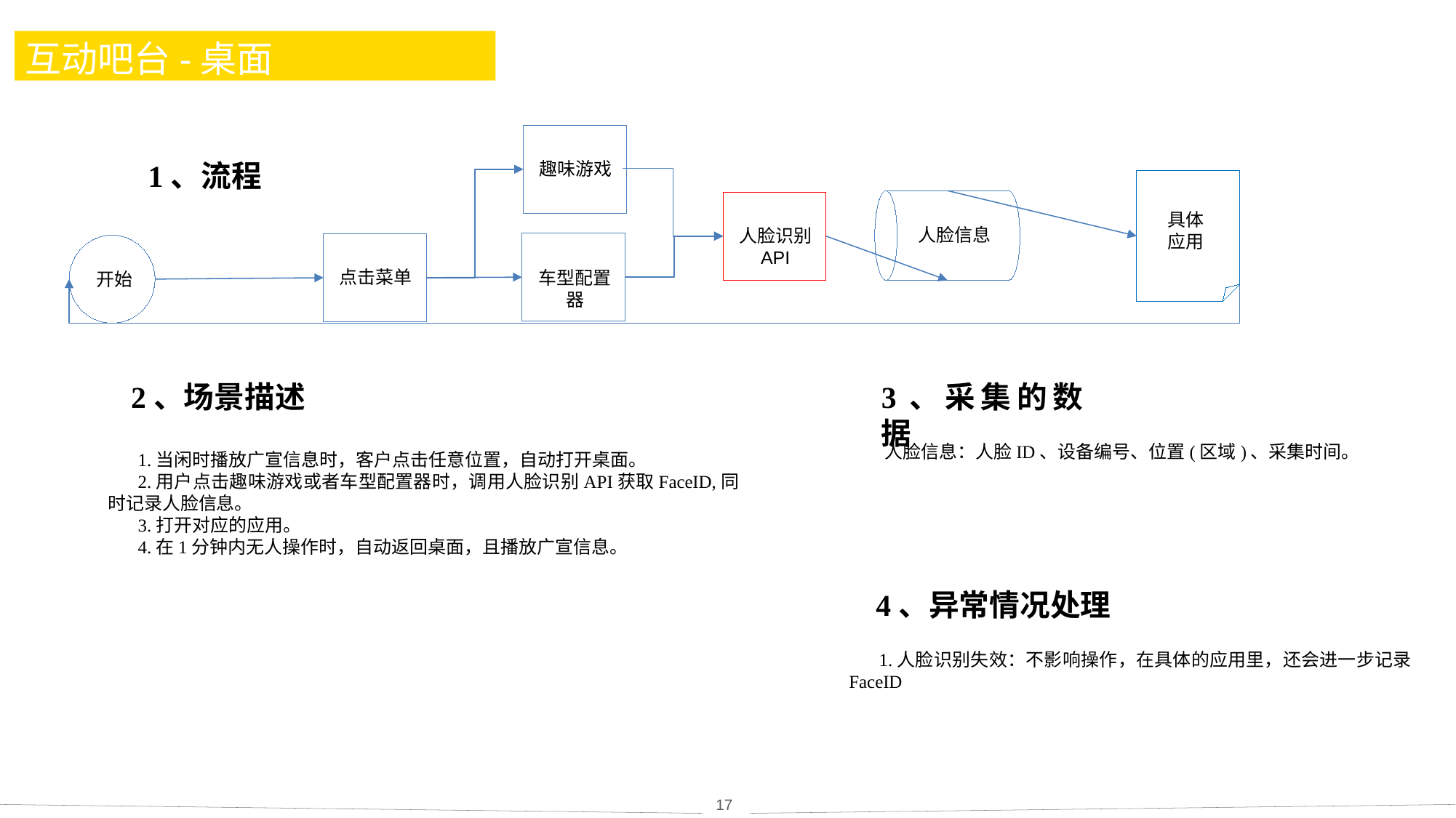

# 互动吧台-桌面

趣味游戏
1、流程

具体
应用

人脸信息

人脸识别
API

车型配置
器

点击菜单

开始
2、场景描述
3、采集的数据
人脸信息：人脸ID、设备编号、位置(区域)、采集时间。
1.当闲时播放广宣信息时，客户点击任意位置，自动打开桌面。
2.用户点击趣味游戏或者车型配置器时，调用人脸识别API获取FaceID,同时记录人脸信息。
3.打开对应的应用。
4.在1分钟内无人操作时，自动返回桌面，且播放广宣信息。
4、异常情况处理
1.人脸识别失效：不影响操作，在具体的应用里，还会进一步记录FaceID